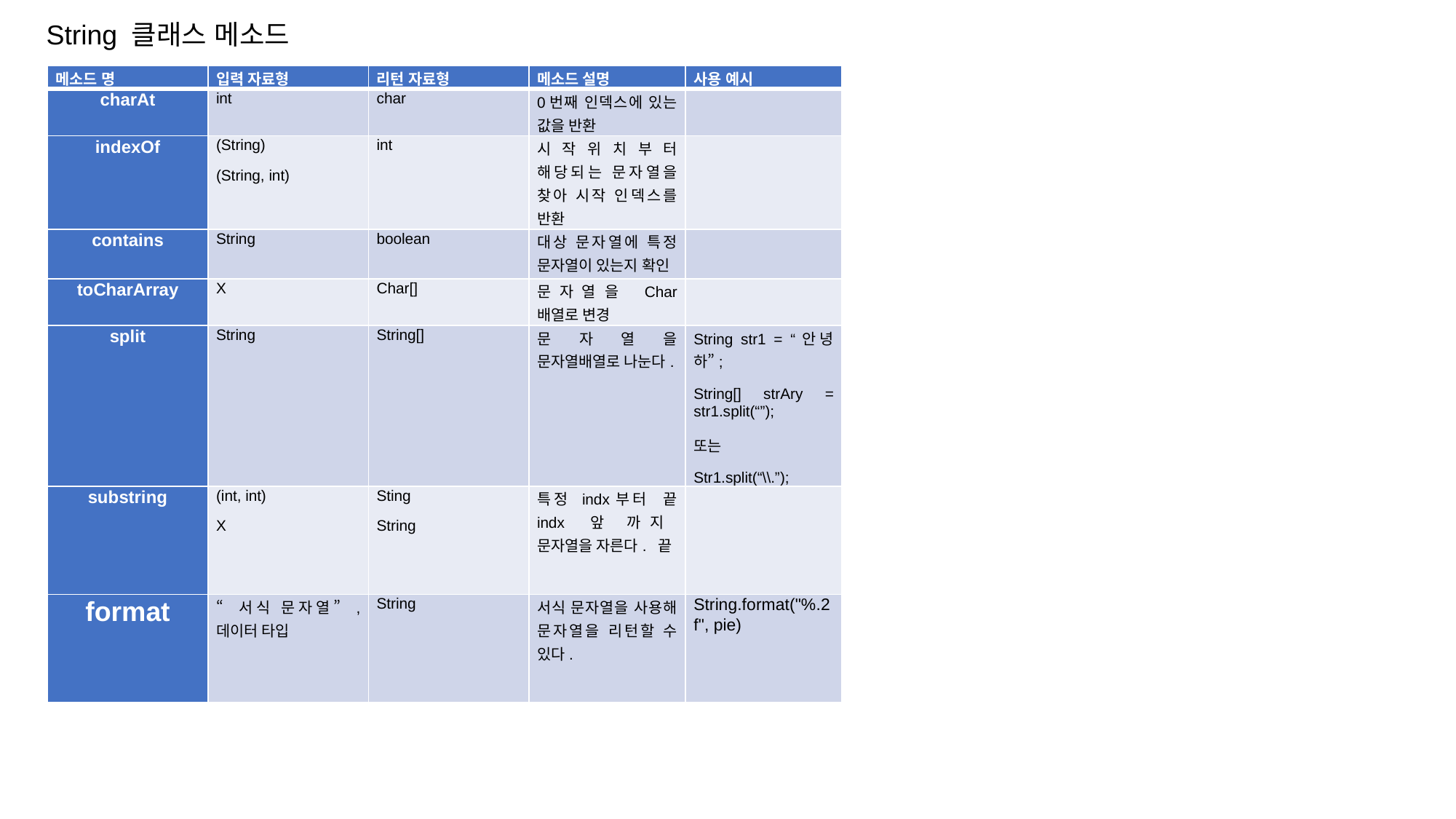

String 클래스 메소드
| 메소드 명 | 입력 자료형 | 리턴 자료형 | 메소드 설명 | 사용 예시 |
| --- | --- | --- | --- | --- |
| charAt | int | char | 0번째 인덱스에 있는 값을 반환 |  |
| indexOf | (String) (String, int) | int | 시작위치부터 해당되는 문자열을 찾아 시작 인덱스를 반환 |  |
| contains | String | boolean | 대상 문자열에 특정 문자열이 있는지 확인 |  |
| toCharArray | X | Char[] | 문자열을 Char 배열로 변경 |  |
| split | String | String[] | 문자열을 문자열배열로 나눈다. | String str1 = “안녕하”; String[] strAry = str1.split(“”); 또는 Str1.split(“\\.”); |
| substring | (int, int) X | Sting String | 특정 indx부터 끝 indx 앞 까지 문자열을 자른다. 끝 |  |
| format | “서식 문자열” , 데이터 타입 | String | 서식 문자열을 사용해 문자열을 리턴할 수 있다. | String.format("%.2f", pie) |